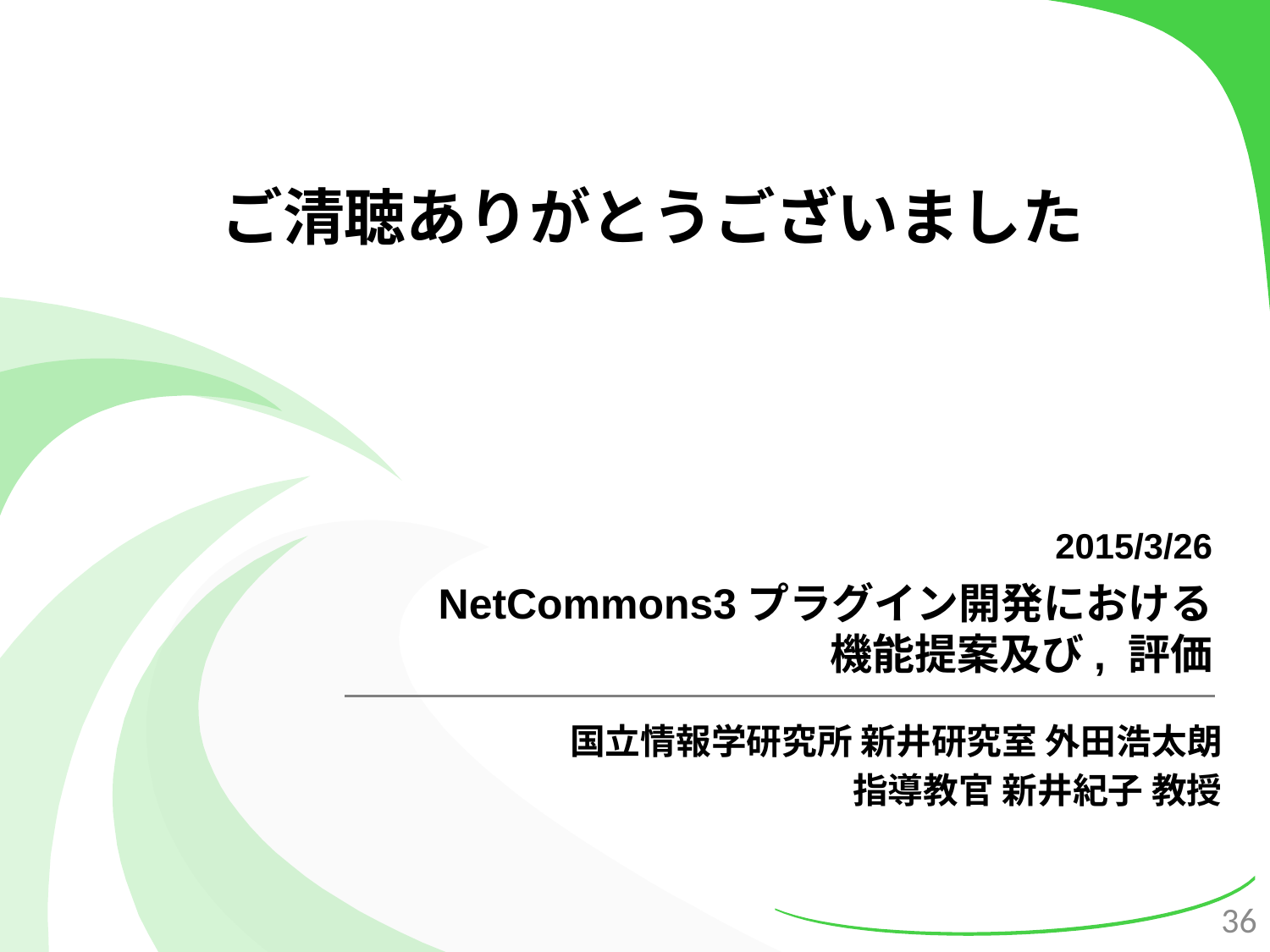

# ご清聴ありがとうございました
2015/3/26
NetCommons3プラグイン開発における
機能提案及び, 評価
国立情報学研究所 新井研究室 外田浩太朗
指導教官 新井紀子 教授
36